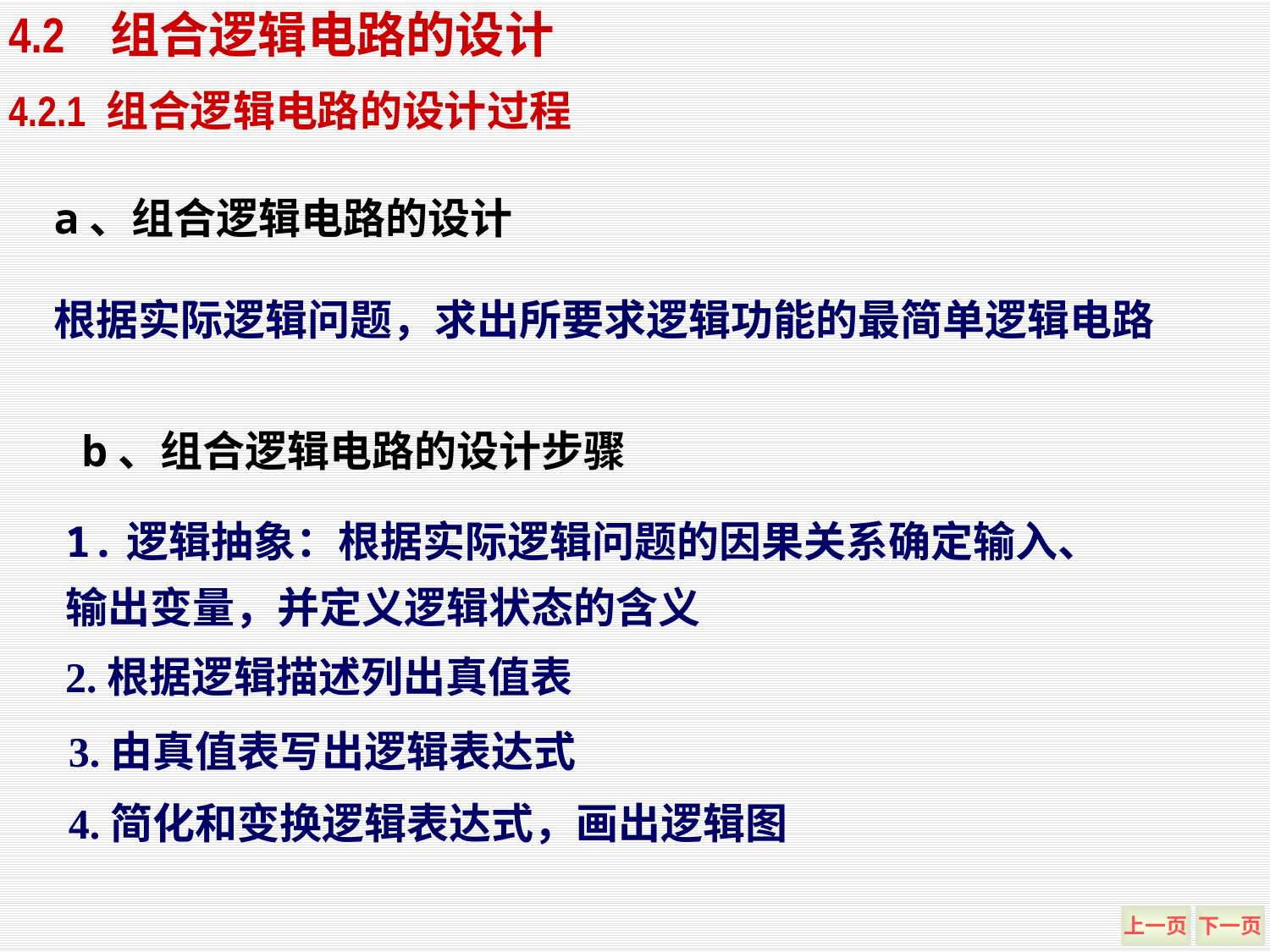

4.2   组合逻辑电路的设计
4.2.1 组合逻辑电路的设计过程
a、组合逻辑电路的设计

根据实际逻辑问题，求出所要求逻辑功能的最简单逻辑电路
b、组合逻辑电路的设计步骤
1.逻辑抽象：根据实际逻辑问题的因果关系确定输入、输出变量，并定义逻辑状态的含义
2.根据逻辑描述列出真值表
3.由真值表写出逻辑表达式
4.简化和变换逻辑表达式，画出逻辑图